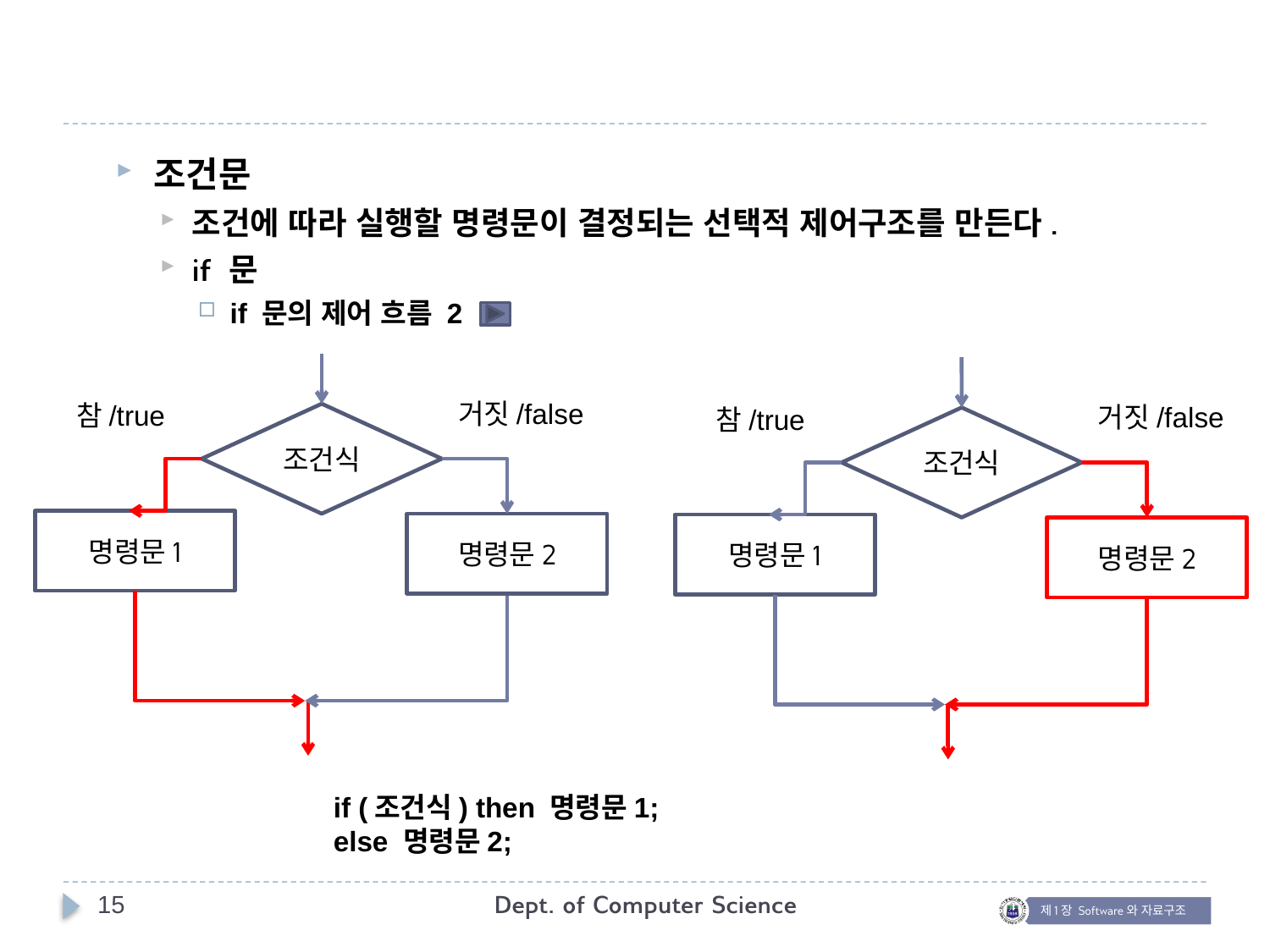

#
조건문
조건에 따라 실행할 명령문이 결정되는 선택적 제어구조를 만든다.
if 문
if 문의 제어 흐름 2

형식 :

거짓/false
참/true
거짓/false
참/true
조건식
조건식
명령문1
명령문2
명령문1
명령문2
if (조건식) then 명령문1;
else 명령문2;
15
Dept. of Computer Science